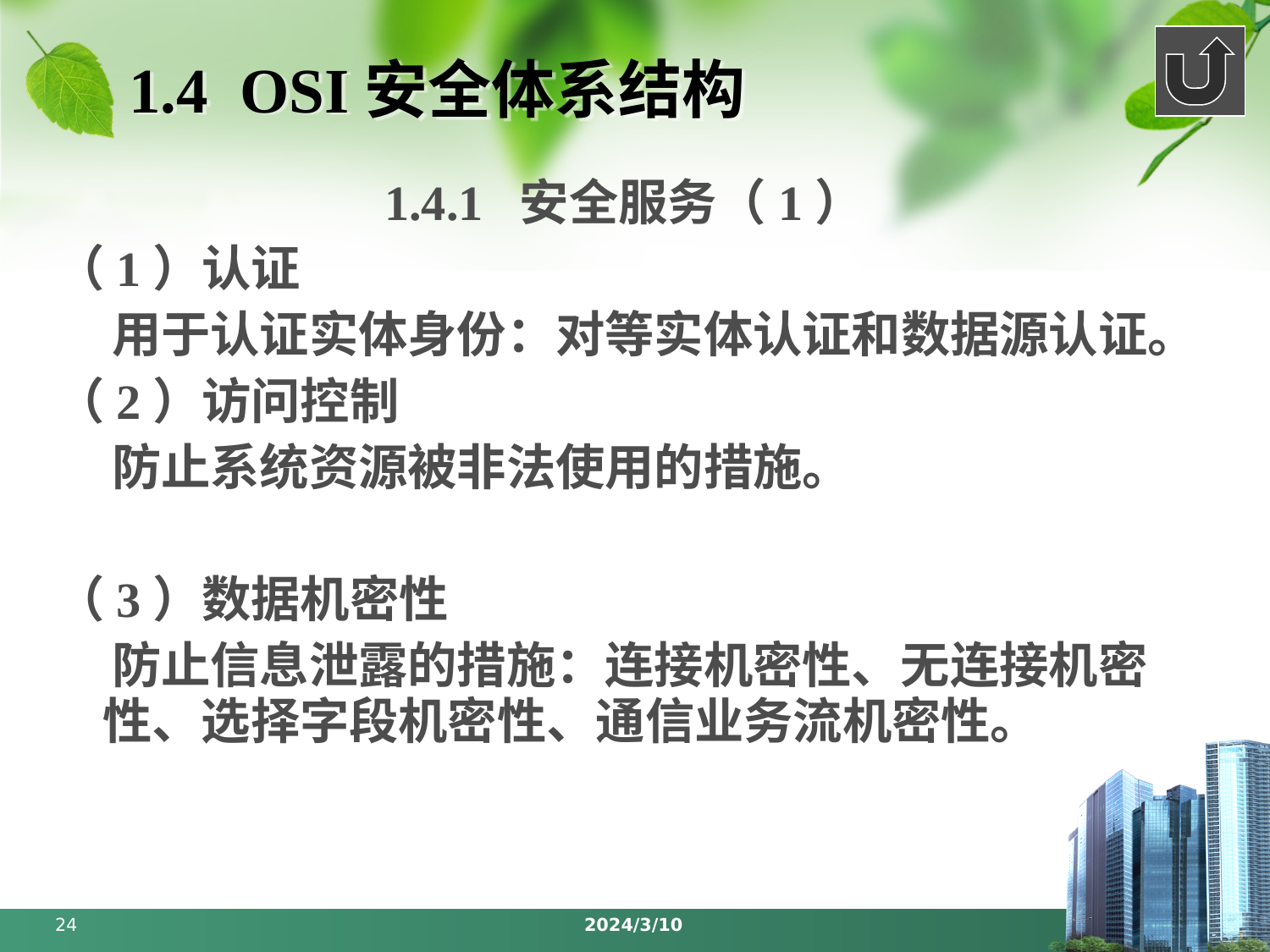

# 1.4  OSI安全体系结构
1.4.1  安全服务（1）
（1）认证
    用于认证实体身份：对等实体认证和数据源认证。
（2）访问控制
    防止系统资源被非法使用的措施。

（3）数据机密性
    防止信息泄露的措施：连接机密性、无连接机密性、选择字段机密性、通信业务流机密性。
24
2024/3/10